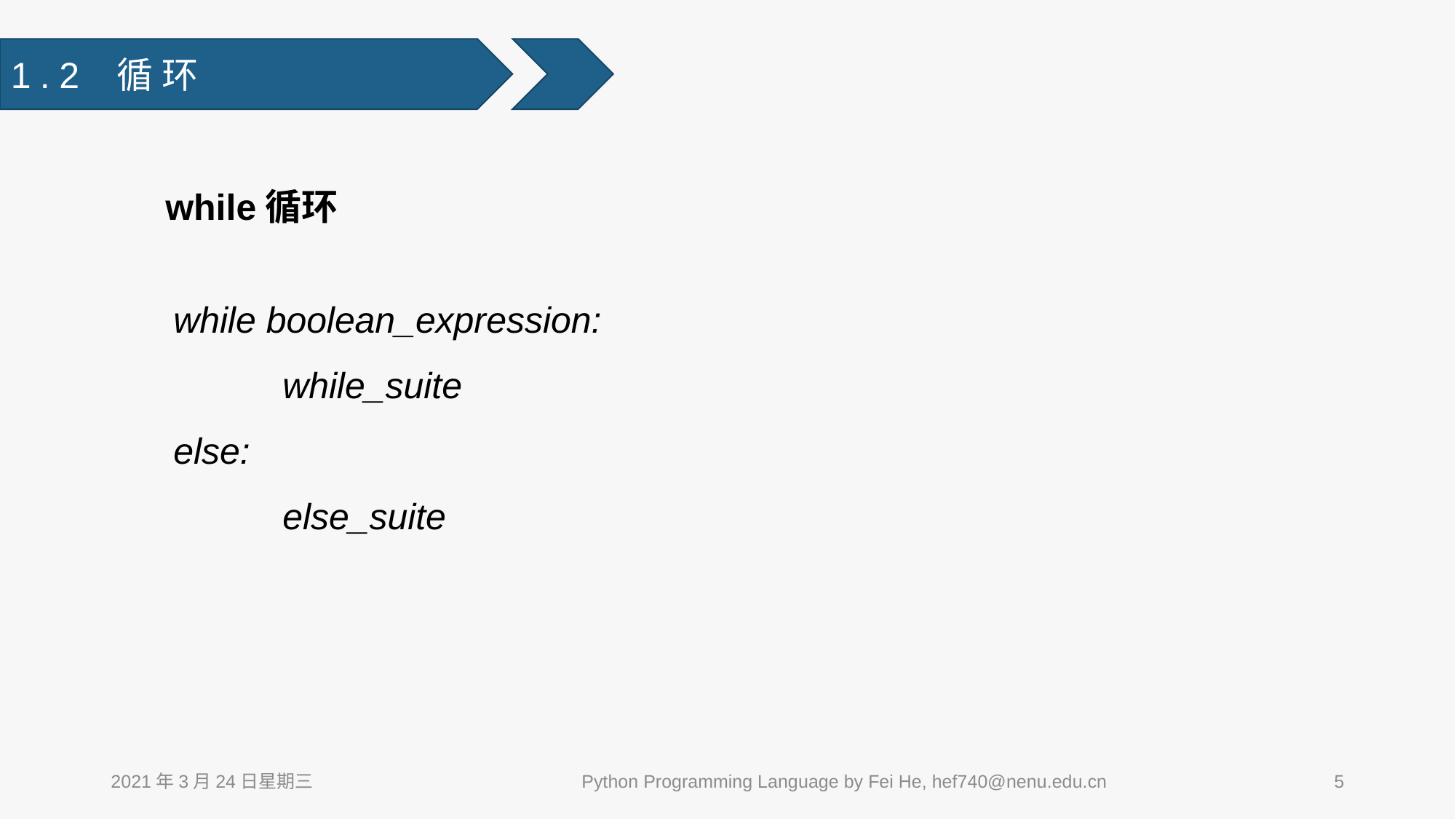

1.2 循环

while循环
while boolean_expression:
	while_suite
else:
	else_suite

2021年3月24日星期三
Python Programming Language by Fei He, hef740@nenu.edu.cn
5